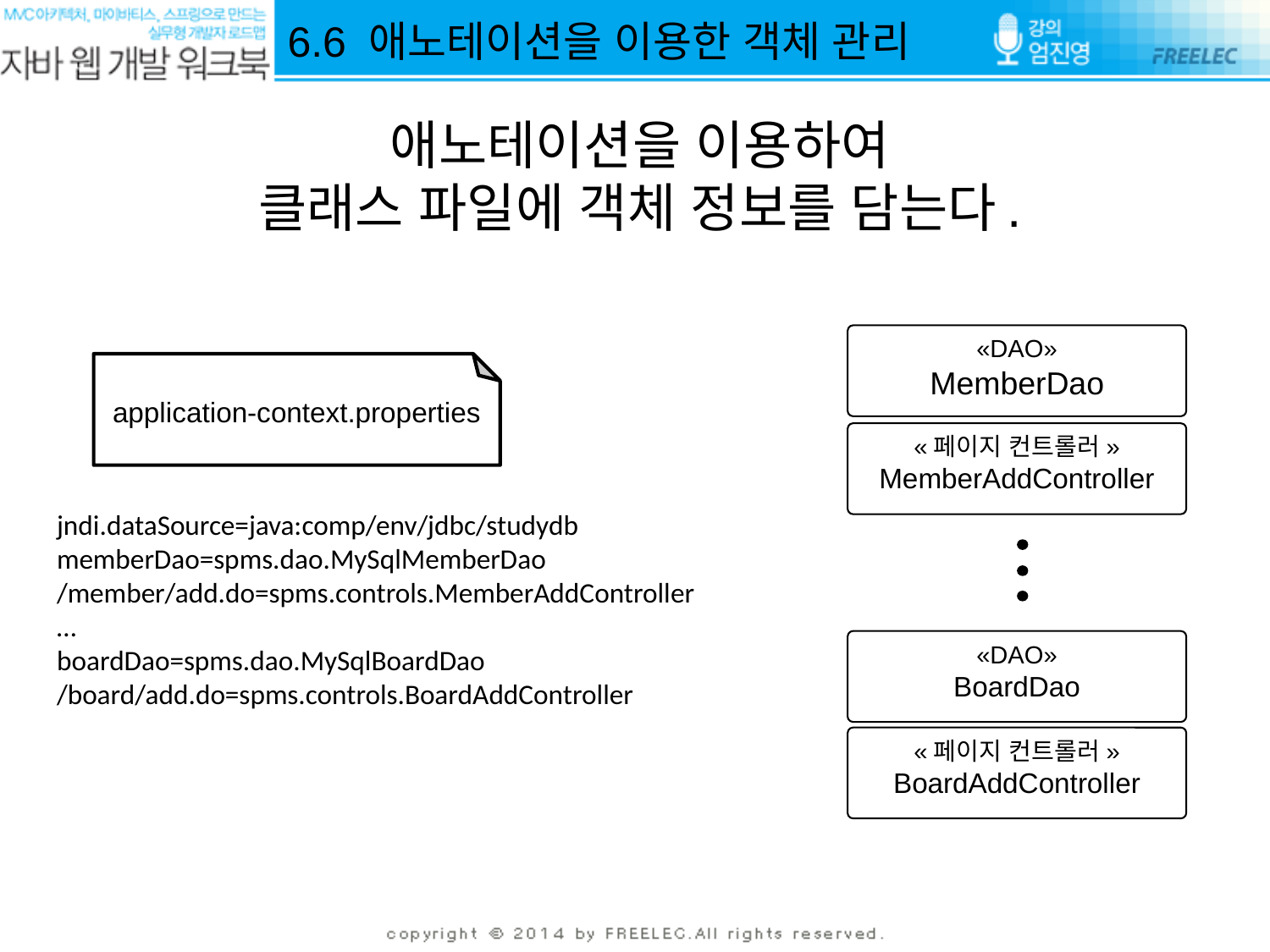

6.6 애노테이션을 이용한 객체 관리
애노테이션을 이용하여
클래스 파일에 객체 정보를 담는다.
«DAO»
MemberDao

application-context.properties
«페이지 컨트롤러»
MemberAddController
jndi.dataSource=java:comp/env/jdbc/studydb
memberDao=spms.dao.MySqlMemberDao
/member/add.do=spms.controls.MemberAddController
…
boardDao=spms.dao.MySqlBoardDao
/board/add.do=spms.controls.BoardAddController

«DAO»
BoardDao
«페이지 컨트롤러»
BoardAddController